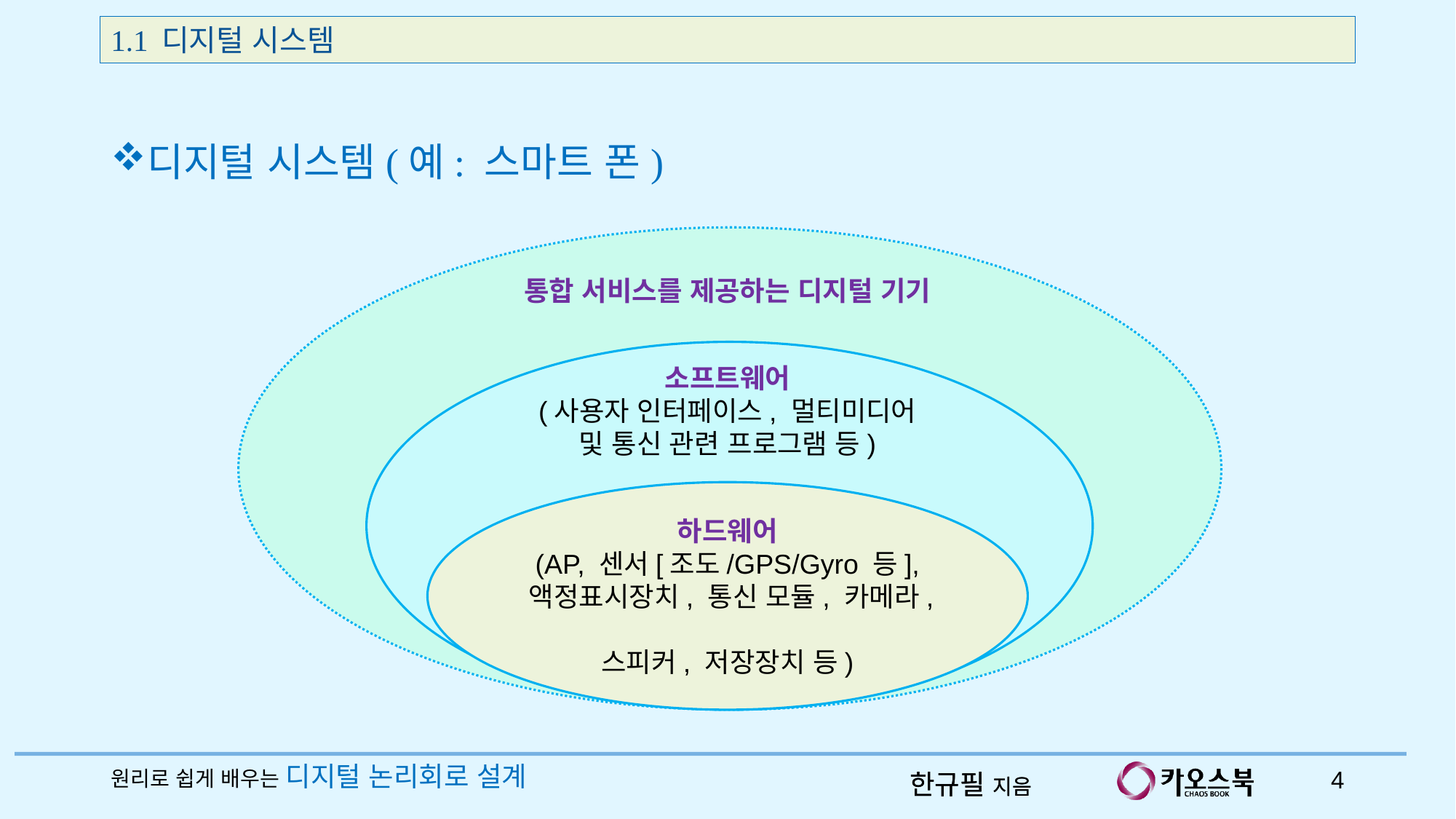

# 1.1 디지털 시스템
디지털 시스템(예: 스마트 폰)

통합 서비스를 제공하는 디지털 기기

소프트웨어
(사용자 인터페이스, 멀티미디어
및 통신 관련 프로그램 등)
하드웨어
(AP, 센서[조도/GPS/Gyro 등],
액정표시장치, 통신 모듈, 카메라,
스피커, 저장장치 등)
원리로 쉽게 배우는 디지털 논리회로 설계
4